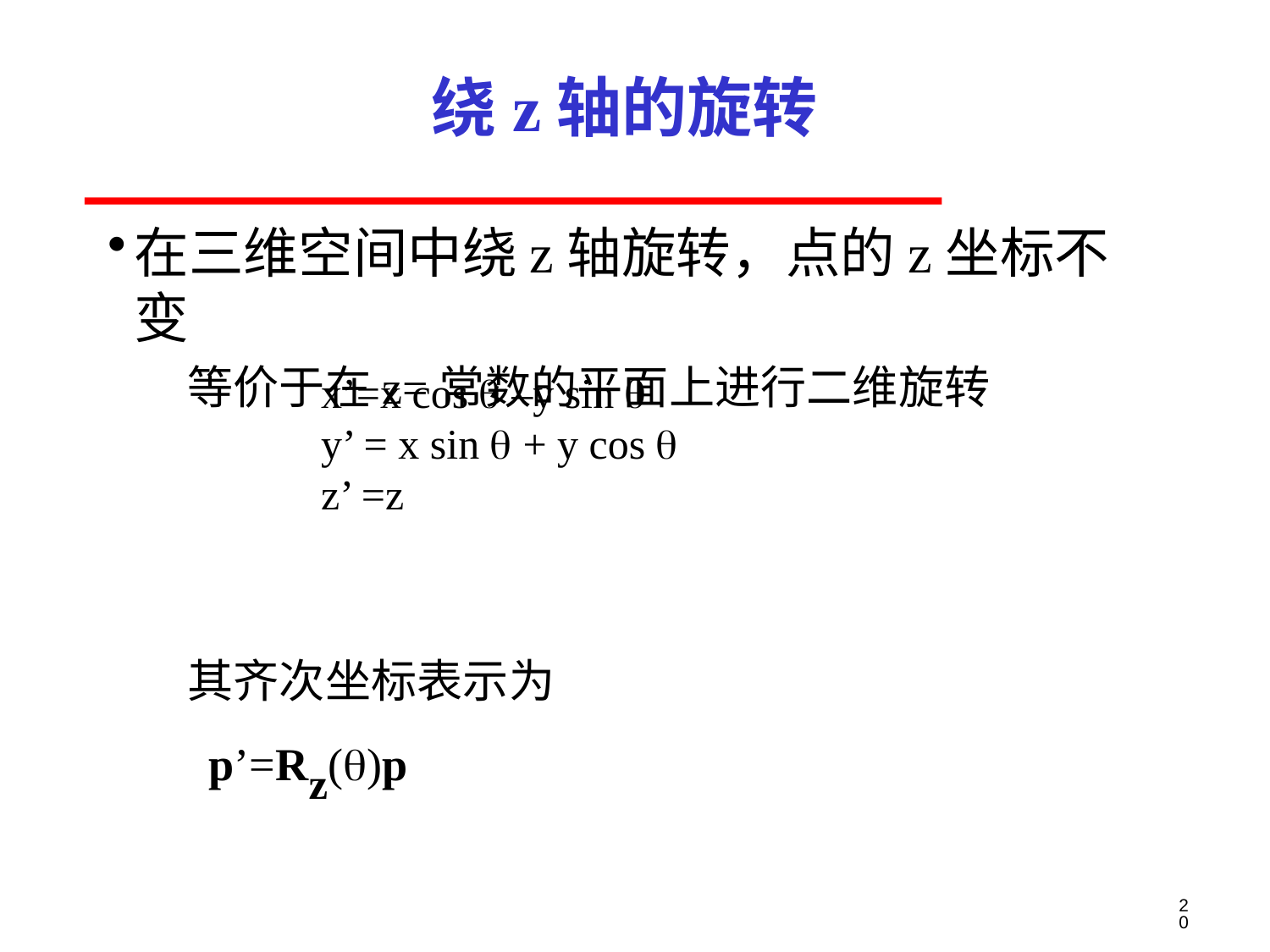

# 绕z轴的旋转
在三维空间中绕z轴旋转，点的z坐标不变
等价于在z=常数的平面上进行二维旋转

其齐次坐标表示为
 p’=Rz(θ)p
x’=x cos θ –y sin θ
y’ = x sin θ + y cos θ
z’ =z
20